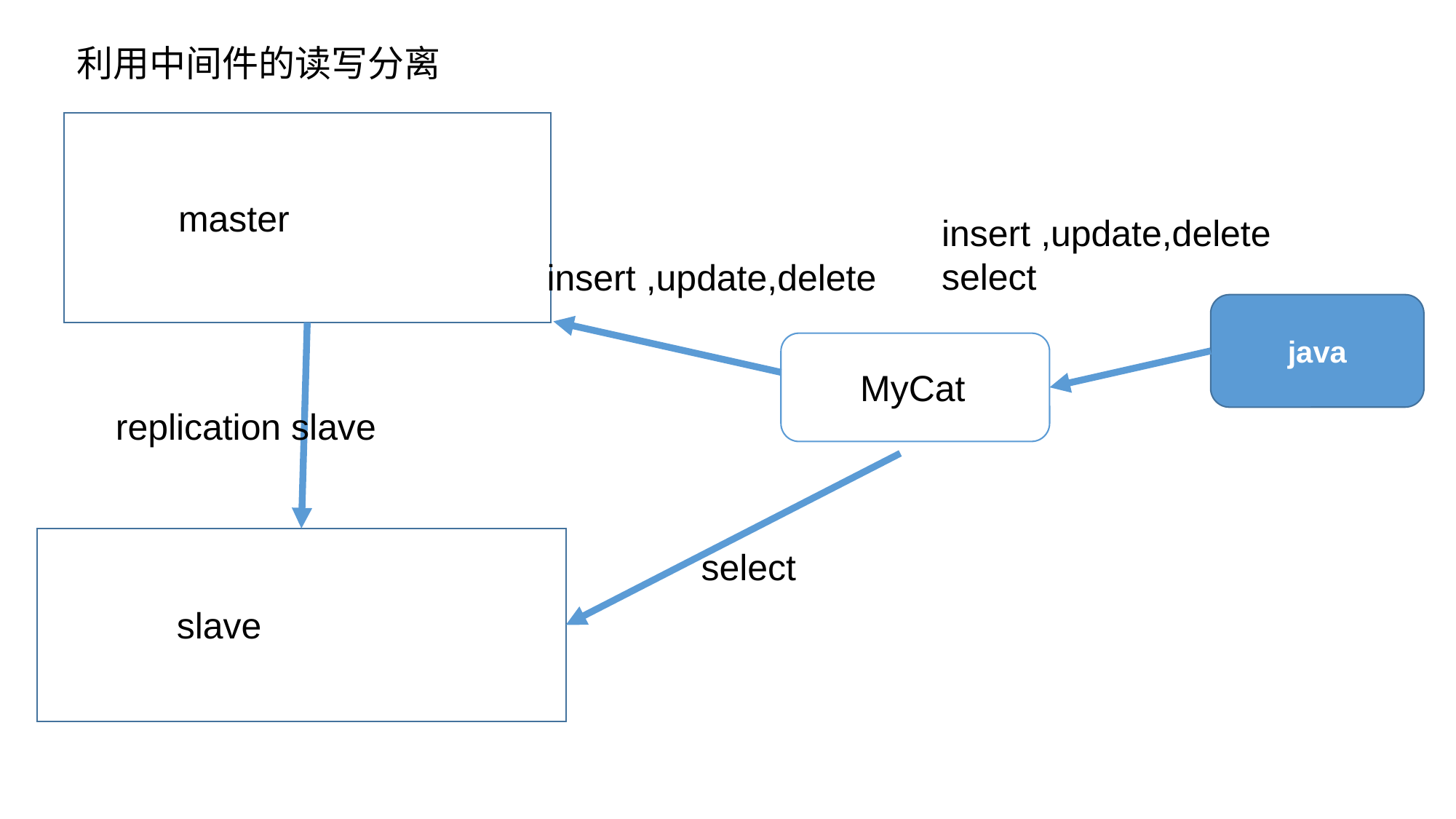

利用中间件的读写分离
Master
master
insert ,update,delete
select
insert ,update,delete
java

MyCat
replication slave

select
slave